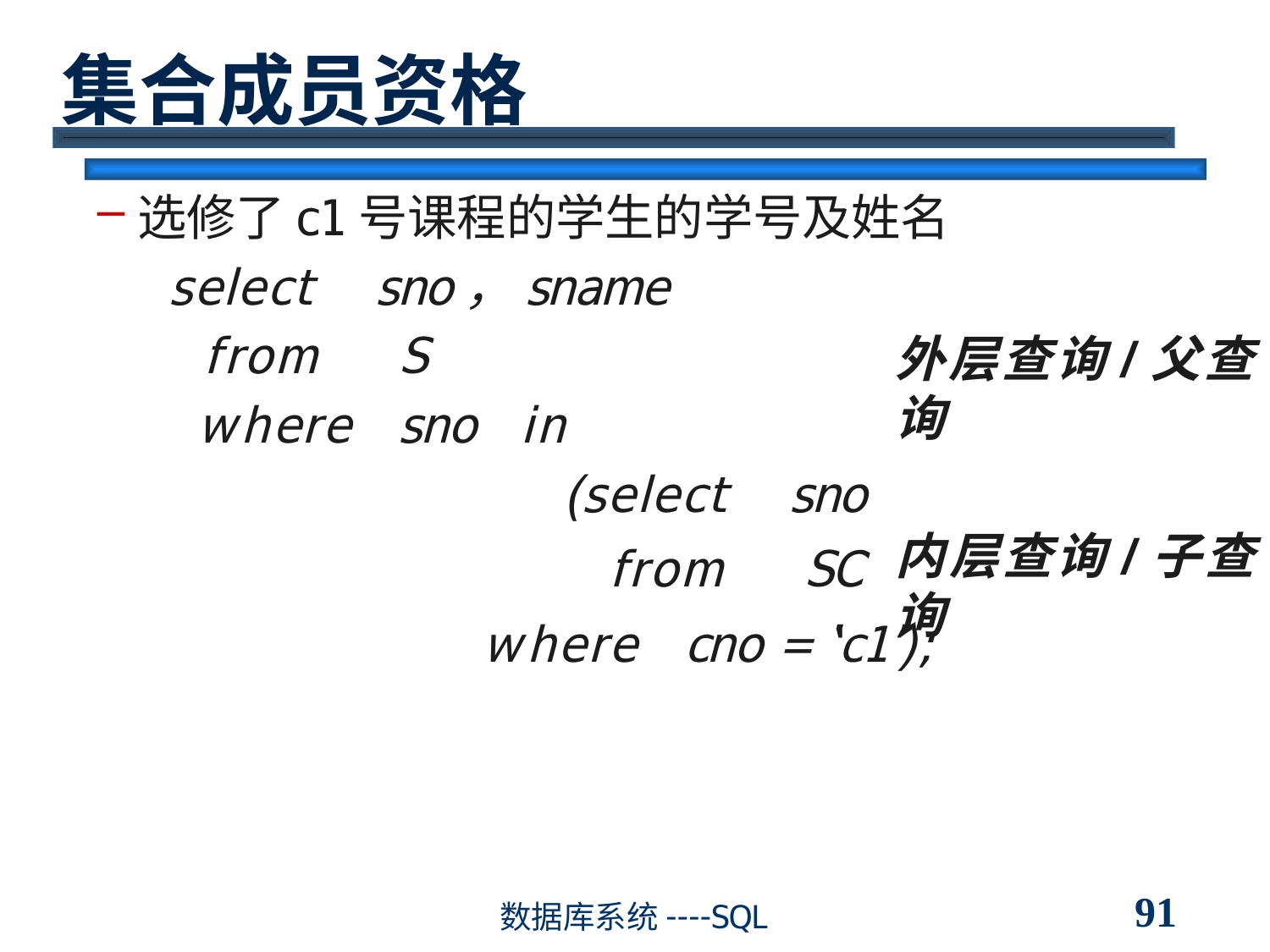

# 集合成员资格
选修了c1号课程的学生的学号及姓名
     select    sno，sname
       from     S
       where   sno   in
				   (select    sno
				      from     SC
     		      where   cno = ‘c1’);
外层查询/父查询
内层查询/子查询
91
数据库系统----SQL